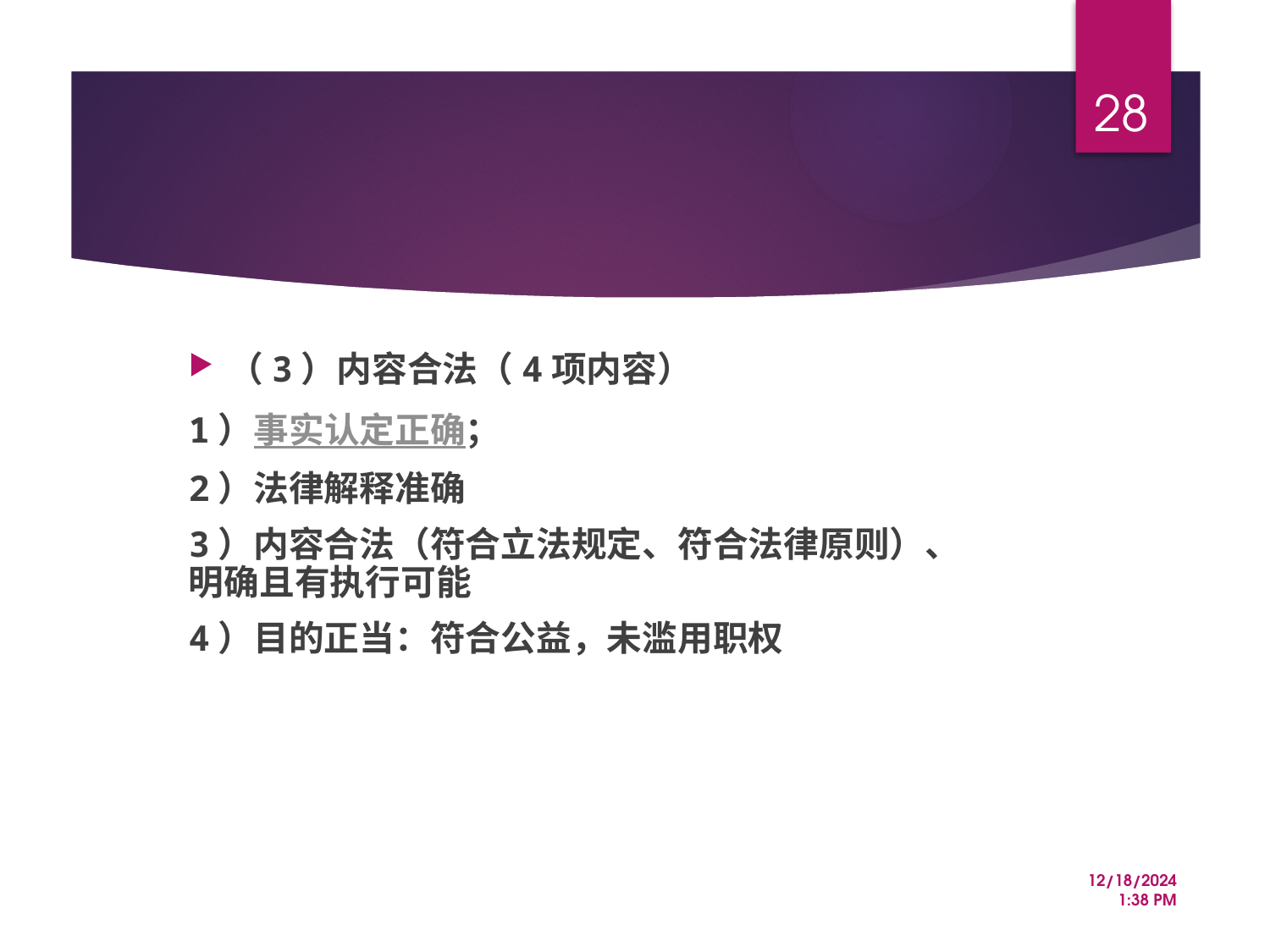

28
#
（3）内容合法（4项内容）
1）事实认定正确；
2）法律解释准确
3）内容合法（符合立法规定、符合法律原则）、明确且有执行可能
4）目的正当：符合公益，未滥用职权

12/18/2024 1:38 PM